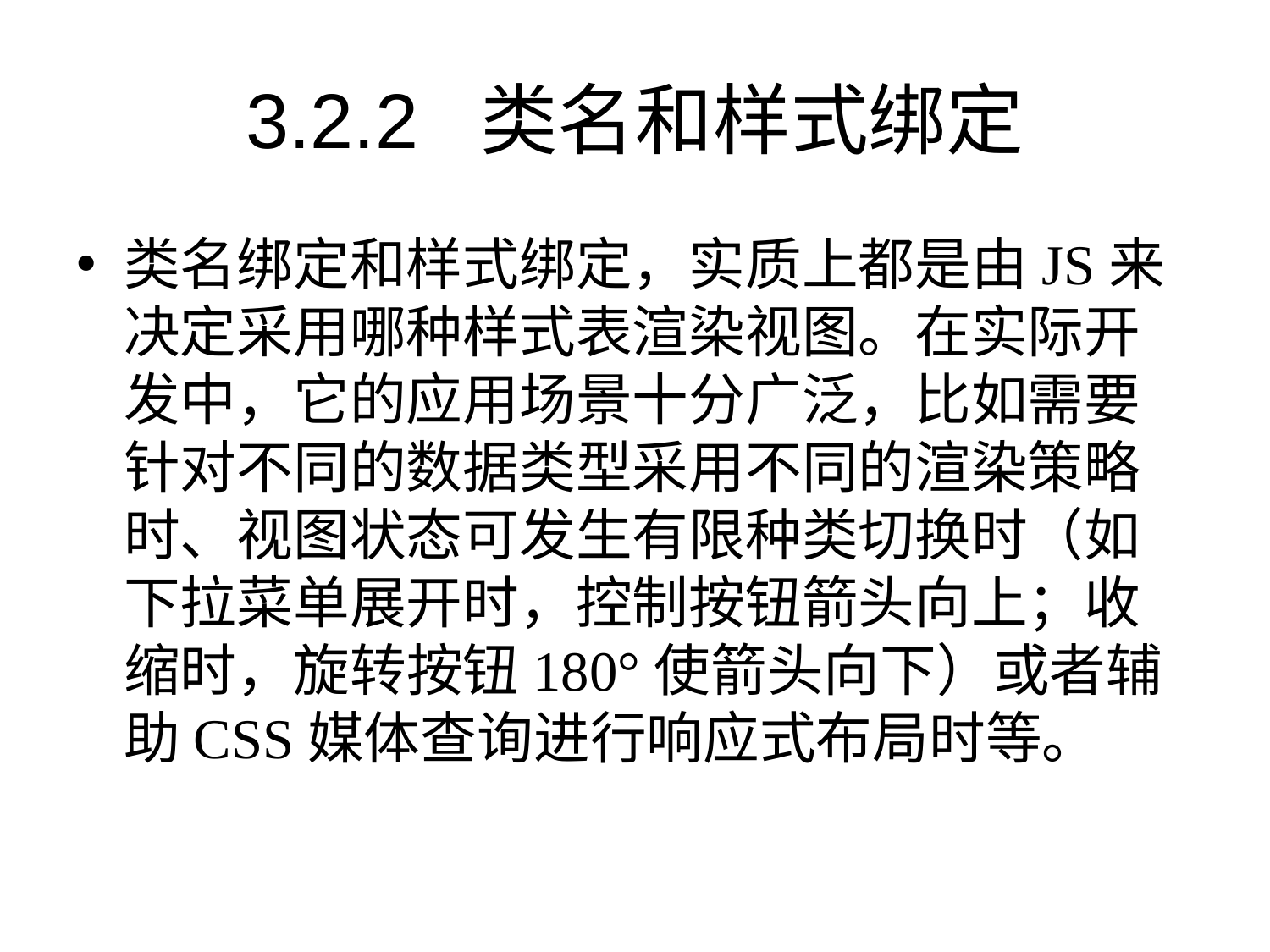

# 3.2.2  类名和样式绑定
类名绑定和样式绑定，实质上都是由JS来决定采用哪种样式表渲染视图。在实际开发中，它的应用场景十分广泛，比如需要针对不同的数据类型采用不同的渲染策略时、视图状态可发生有限种类切换时（如下拉菜单展开时，控制按钮箭头向上；收缩时，旋转按钮180°使箭头向下）或者辅助CSS媒体查询进行响应式布局时等。